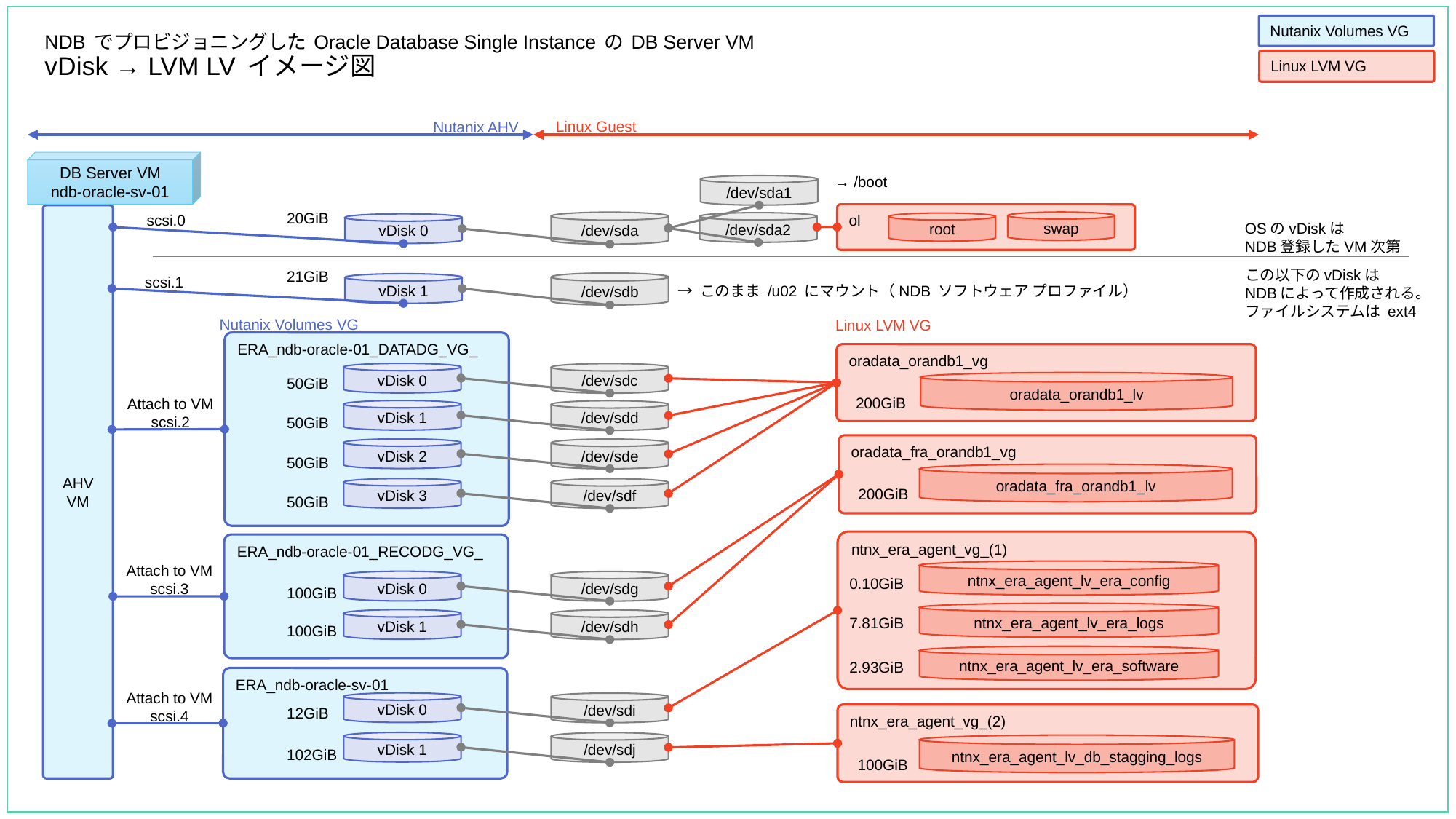

Nutanix Volumes VG
# NDB でプロビジョニングした Oracle Database Single Instance の DB Server VM vDisk → LVM LV イメージ図
Linux LVM VG
Linux Guest
Nutanix AHV
DB Server VM
ndb-oracle-sv-01
→ /boot
/dev/sda1
20GiB
ol
AHV
VM
scsi.0
swap
/dev/sda
/dev/sda2
root
OSのvDiskは
NDB登録したVM次第
vDisk 0
この以下のvDiskは
NDBによって作成される。
ファイルシステムは ext4
21GiB
scsi.1
/dev/sdb
vDisk 1
→ このまま /u02 にマウント（NDB ソフトウェア プロファイル）
Nutanix Volumes VG
Linux LVM VG
ERA_ndb-oracle-01_DATADG_VG_
oradata_orandb1_vg
vDisk 0
/dev/sdc
50GiB
oradata_orandb1_lv
200GiB
Attach to VM
scsi.2
vDisk 1
/dev/sdd
50GiB
oradata_fra_orandb1_vg
vDisk 2
/dev/sde
50GiB
oradata_fra_orandb1_lv
vDisk 3
/dev/sdf
200GiB
50GiB
ntnx_era_agent_vg_(1)
ERA_ndb-oracle-01_RECODG_VG_
Attach to VM
scsi.3
ntnx_era_agent_lv_era_config
0.10GiB
vDisk 0
/dev/sdg
100GiB
ntnx_era_agent_lv_era_logs
7.81GiB
vDisk 1
/dev/sdh
100GiB
ntnx_era_agent_lv_era_software
2.93GiB
ERA_ndb-oracle-sv-01_
Attach to VM
scsi.4
vDisk 0
/dev/sdi
12GiB
ntnx_era_agent_vg_(2)
vDisk 1
/dev/sdj
ntnx_era_agent_lv_db_stagging_logs
102GiB
100GiB